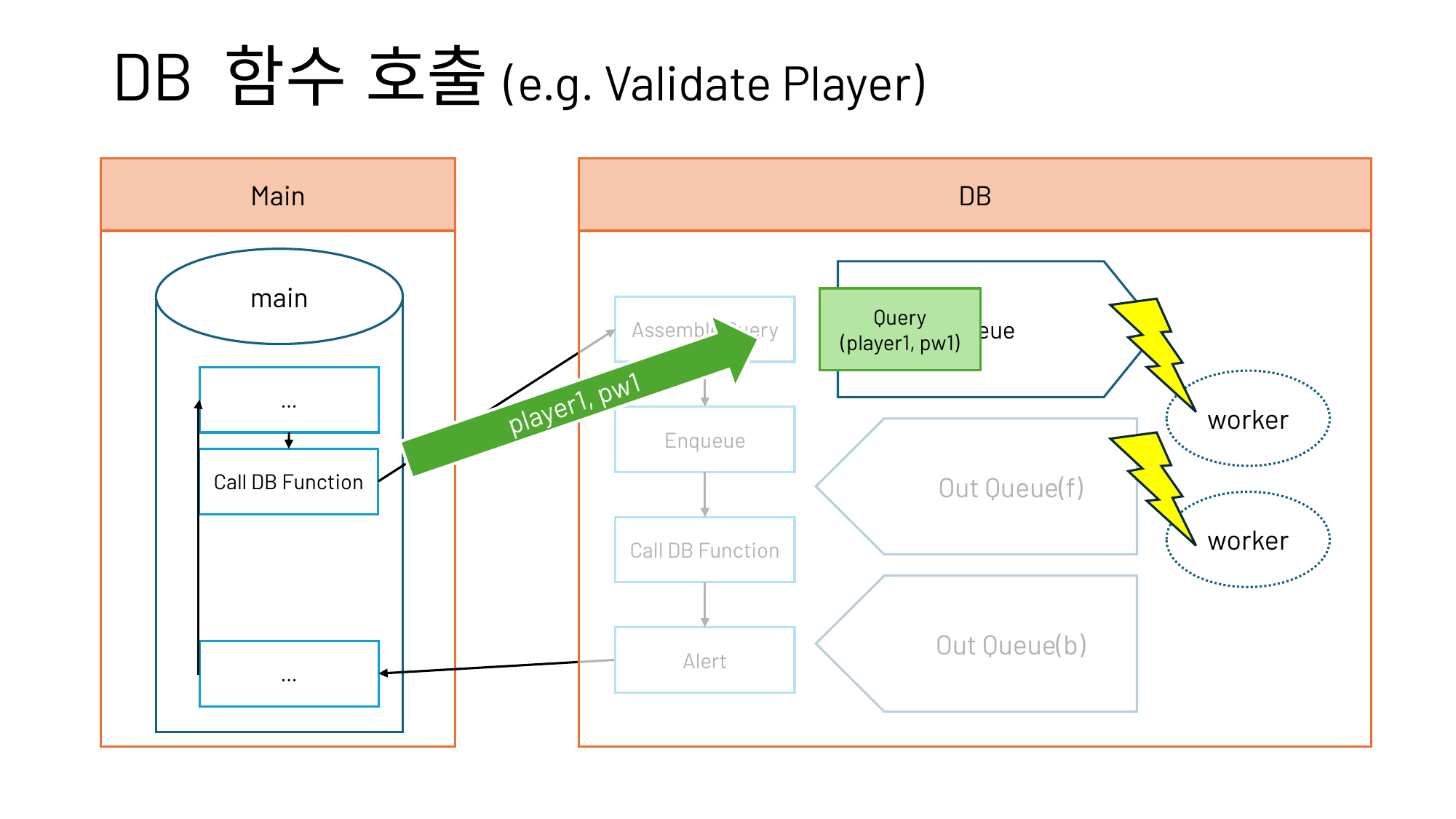

# DB 함수 호출(e.g. Validate Player)

Main
DB

main
In Queue
Query
(player1, pw1)

Assemble Query

player1, pw1
…
worker
Enqueue
Out Queue(f)

Call DB Function
worker
Call DB Function
Out Queue(b)
Alert
…